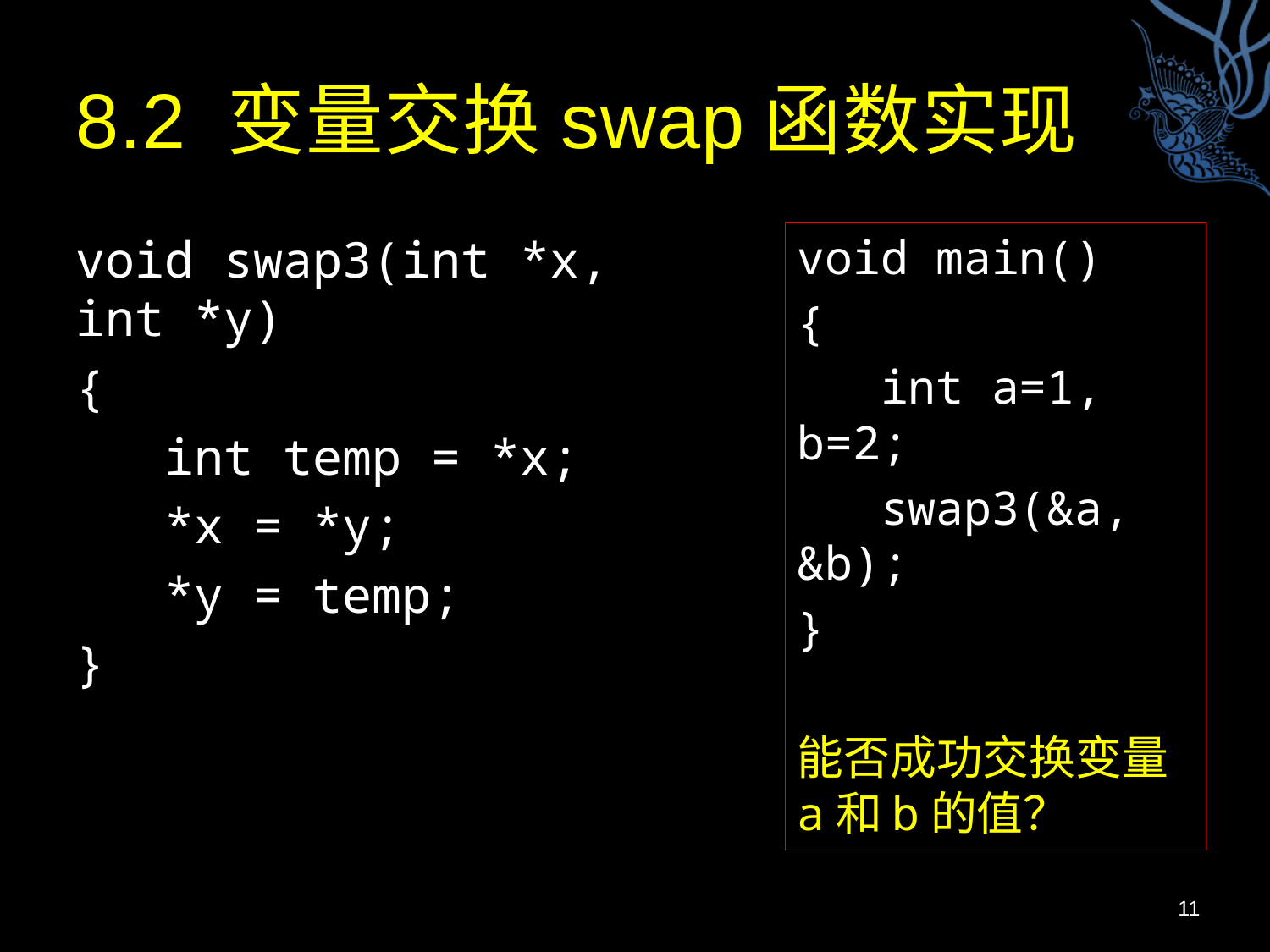

# 8.2 变量交换swap函数实现
void swap3(int *x, int *y)
{
   int temp = *x;
   *x = *y;
   *y = temp;
}

void main()
{
   int a=1, b=2;
   swap3(&a, &b);
}

能否成功交换变量a和b的值？
11